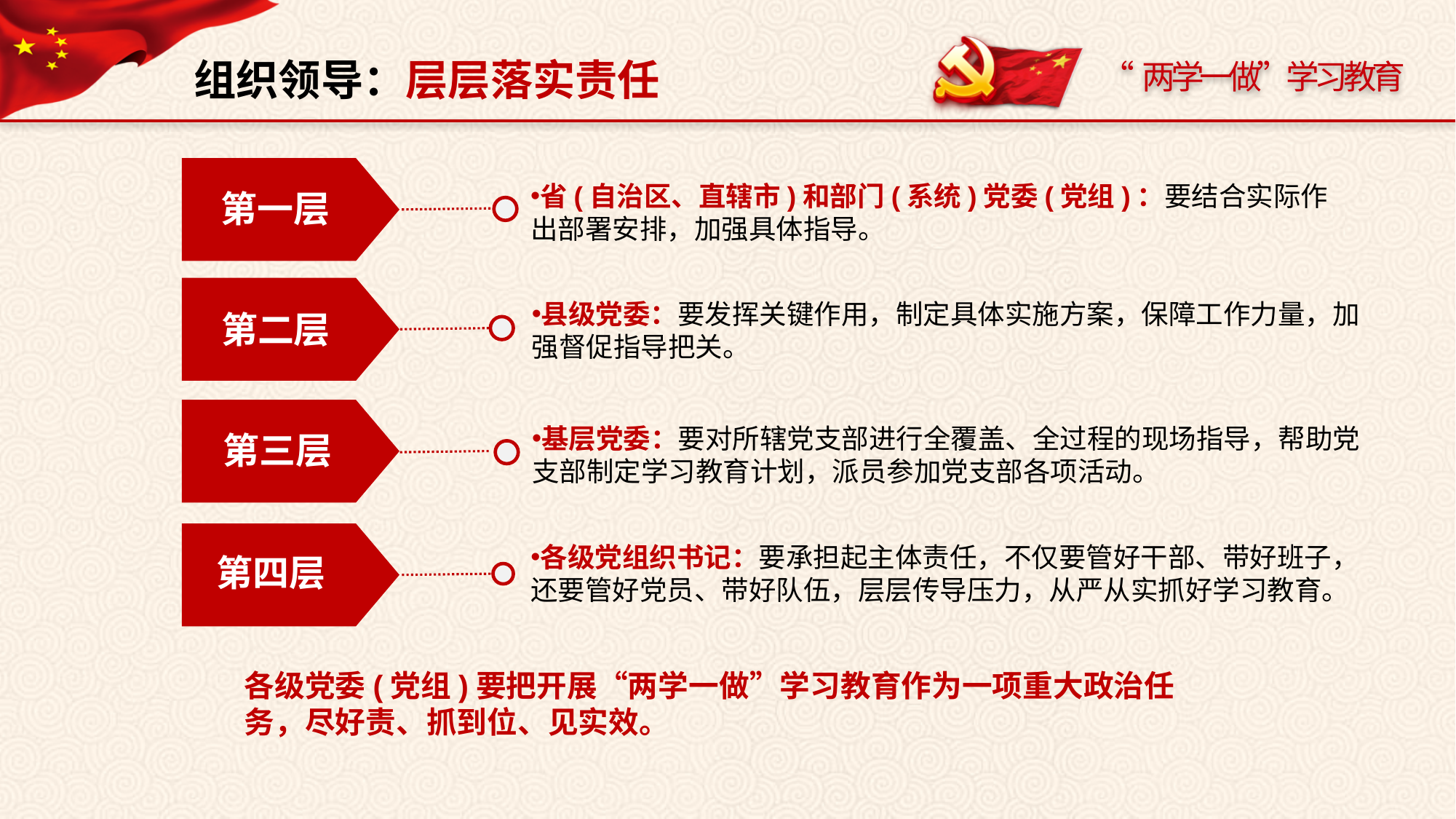

组织领导：层层落实责任

第一层
省(自治区、直辖市)和部门(系统)党委(党组)：要结合实际作出部署安排，加强具体指导。

第二层
县级党委：要发挥关键作用，制定具体实施方案，保障工作力量，加强督促指导把关。

第三层
基层党委：要对所辖党支部进行全覆盖、全过程的现场指导，帮助党支部制定学习教育计划，派员参加党支部各项活动。

第四层
各级党组织书记：要承担起主体责任，不仅要管好干部、带好班子，还要管好党员、带好队伍，层层传导压力，从严从实抓好学习教育。

各级党委(党组)要把开展“两学一做”学习教育作为一项重大政治任务，尽好责、抓到位、见实效。